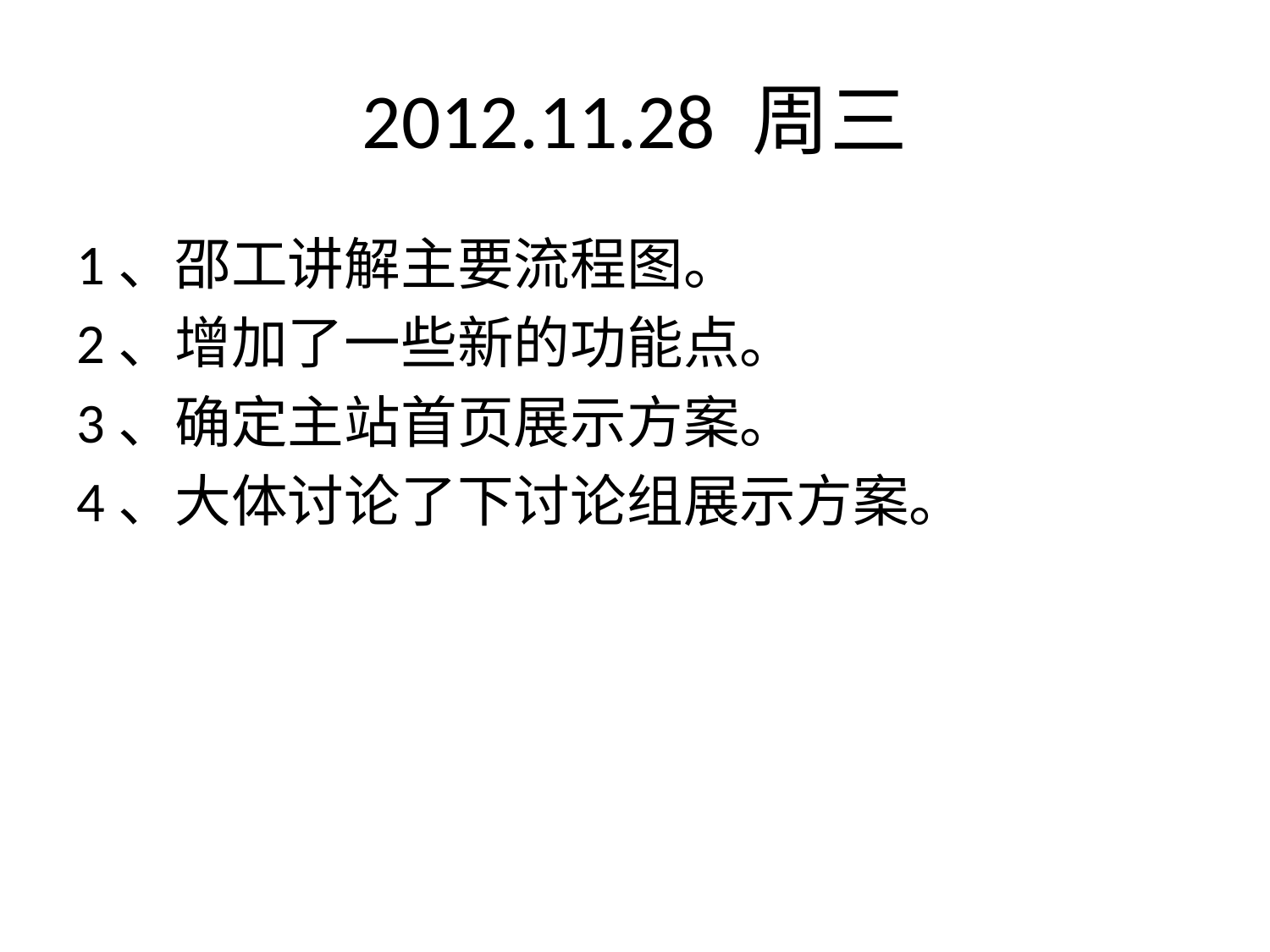

# 2012.11.28 周三
1、邵工讲解主要流程图。
2、增加了一些新的功能点。
3、确定主站首页展示方案。
4、大体讨论了下讨论组展示方案。